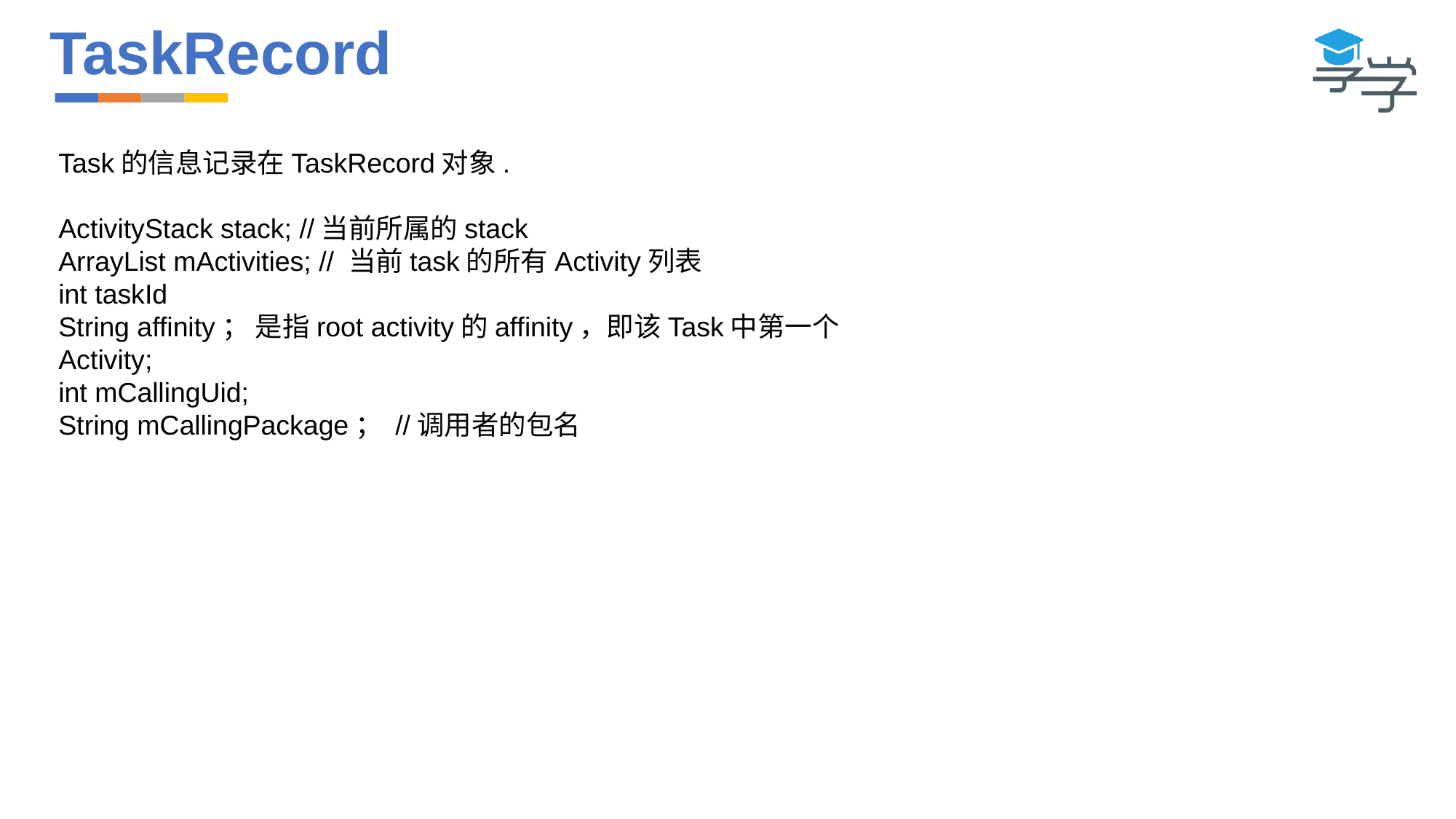

# TaskRecord
Task的信息记录在TaskRecord对象.

ActivityStack stack; //当前所属的stack
ArrayList mActivities; // 当前task的所有Activity列表
int taskId
String affinity； 是指root activity的affinity，即该Task中第一个Activity;
int mCallingUid;
String mCallingPackage； //调用者的包名